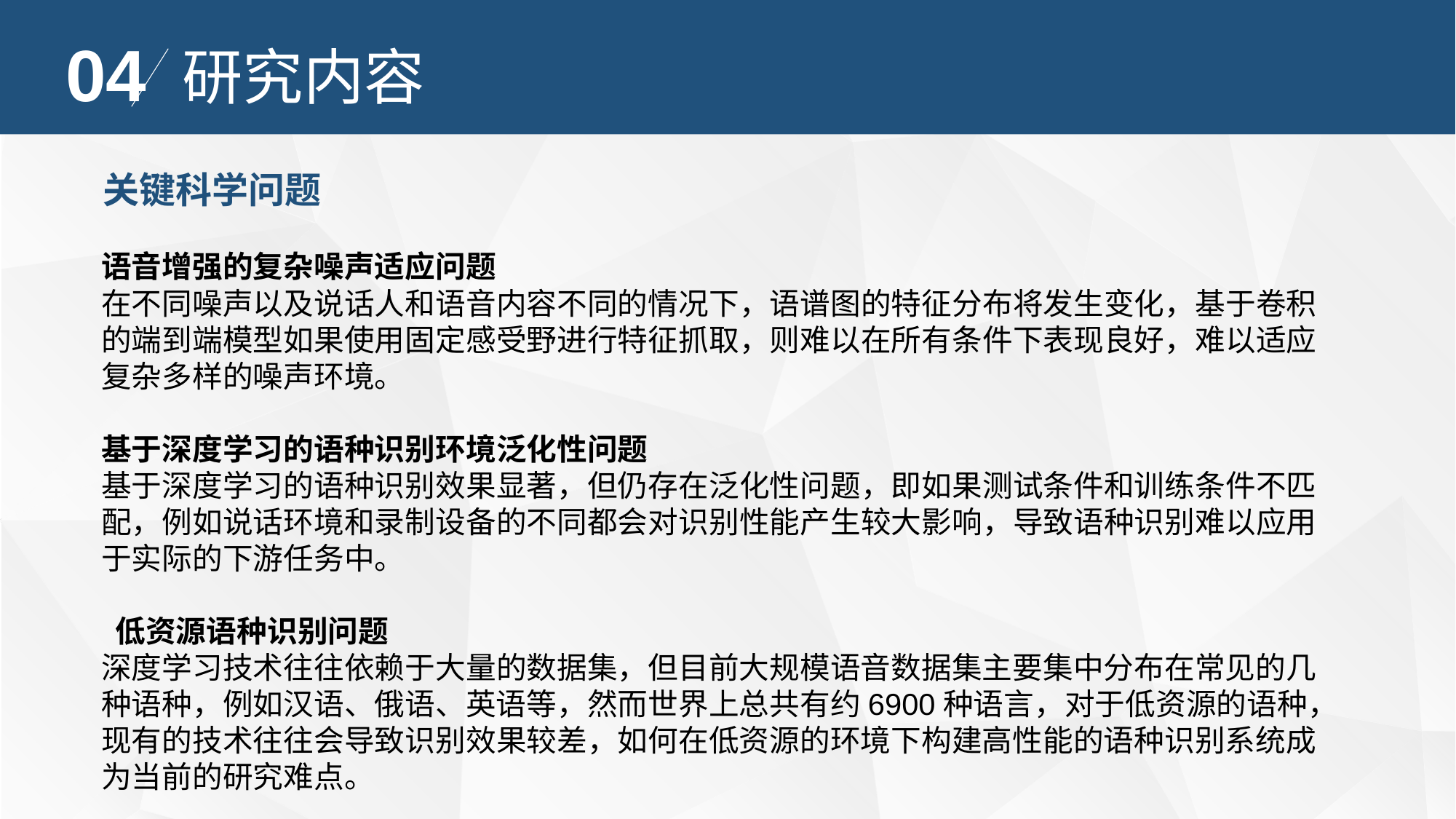

04
研究内容
关键科学问题
语音增强的复杂噪声适应问题
在不同噪声以及说话人和语音内容不同的情况下，语谱图的特征分布将发生变化，基于卷积的端到端模型如果使用固定感受野进行特征抓取，则难以在所有条件下表现良好，难以适应复杂多样的噪声环境。

基于深度学习的语种识别环境泛化性问题
基于深度学习的语种识别效果显著，但仍存在泛化性问题，即如果测试条件和训练条件不匹配，例如说话环境和录制设备的不同都会对识别性能产生较大影响，导致语种识别难以应用于实际的下游任务中。

 低资源语种识别问题
深度学习技术往往依赖于大量的数据集，但目前大规模语音数据集主要集中分布在常见的几种语种，例如汉语、俄语、英语等，然而世界上总共有约6900种语言，对于低资源的语种，现有的技术往往会导致识别效果较差，如何在低资源的环境下构建高性能的语种识别系统成为当前的研究难点。